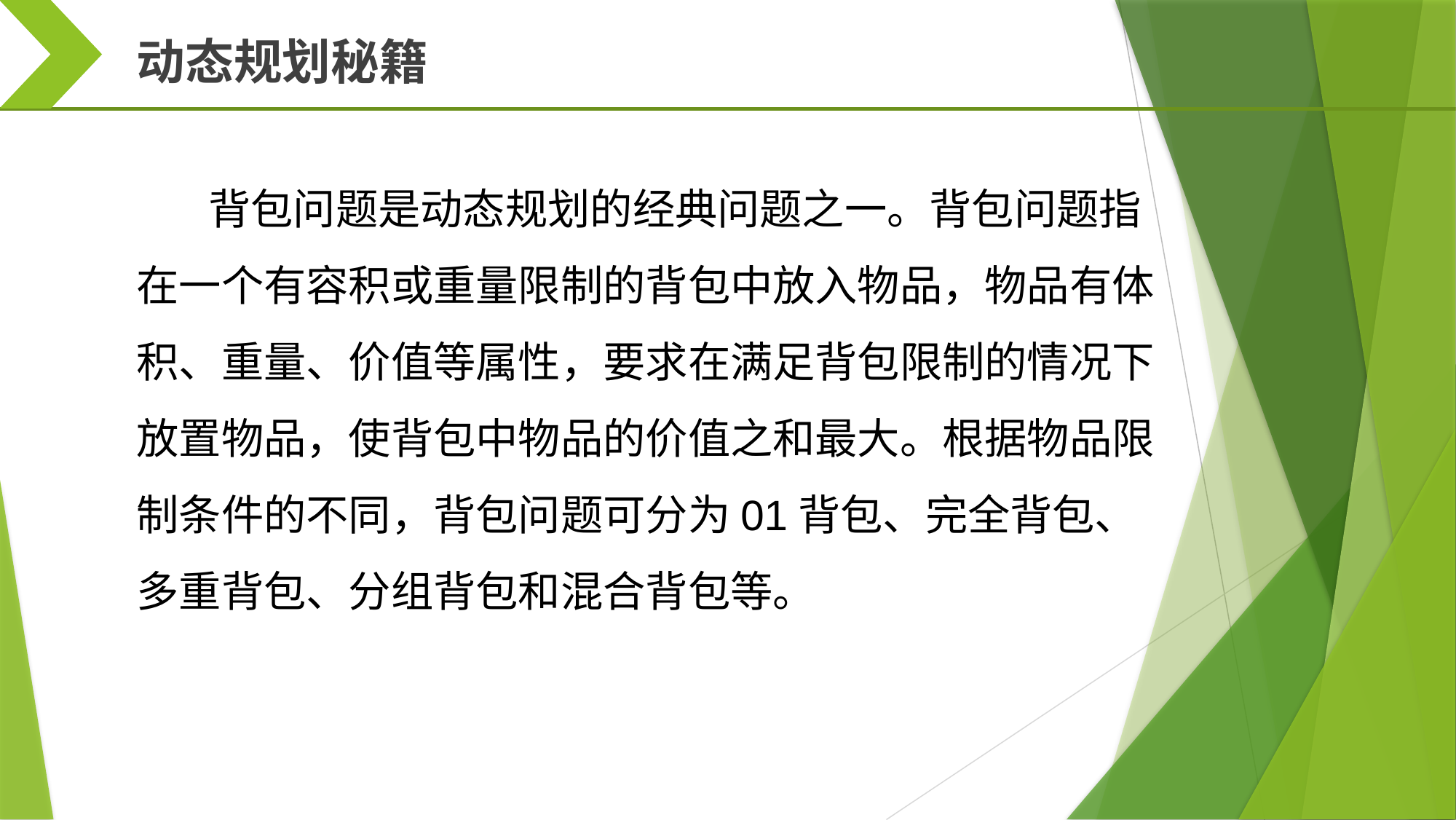

动态规划秘籍
背包问题是动态规划的经典问题之一。背包问题指在一个有容积或重量限制的背包中放入物品，物品有体积、重量、价值等属性，要求在满足背包限制的情况下放置物品，使背包中物品的价值之和最大。根据物品限制条件的不同，背包问题可分为01背包、完全背包、多重背包、分组背包和混合背包等。